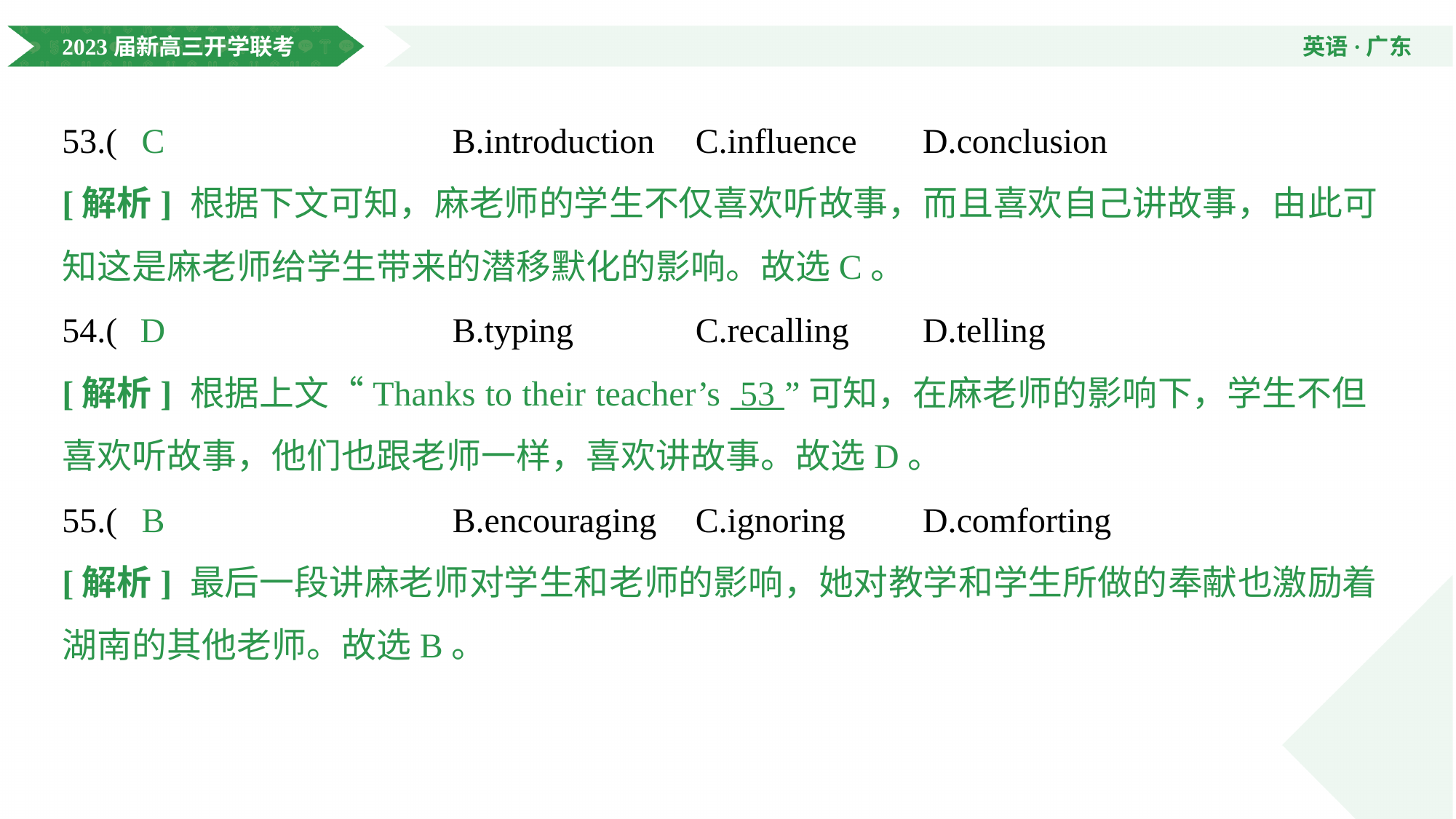

53.( @70@   )A.advice	B.introduction	C.influence	D.conclusion
C
[解析] 根据下文可知，麻老师的学生不仅喜欢听故事，而且喜欢自己讲故事，由此可知这是麻老师给学生带来的潜移默化的影响。故选C。
54.( @72@   )A.copying	B.typing	C.recalling	D.telling
D
[解析] 根据上文“Thanks to their teacher’s  53 ”可知，在麻老师的影响下，学生不但喜欢听故事，他们也跟老师一样，喜欢讲故事。故选D。
55.( @74@   )A.threatening	B.encouraging	C.ignoring	D.comforting
B
[解析] 最后一段讲麻老师对学生和老师的影响，她对教学和学生所做的奉献也激励着湖南的其他老师。故选B。